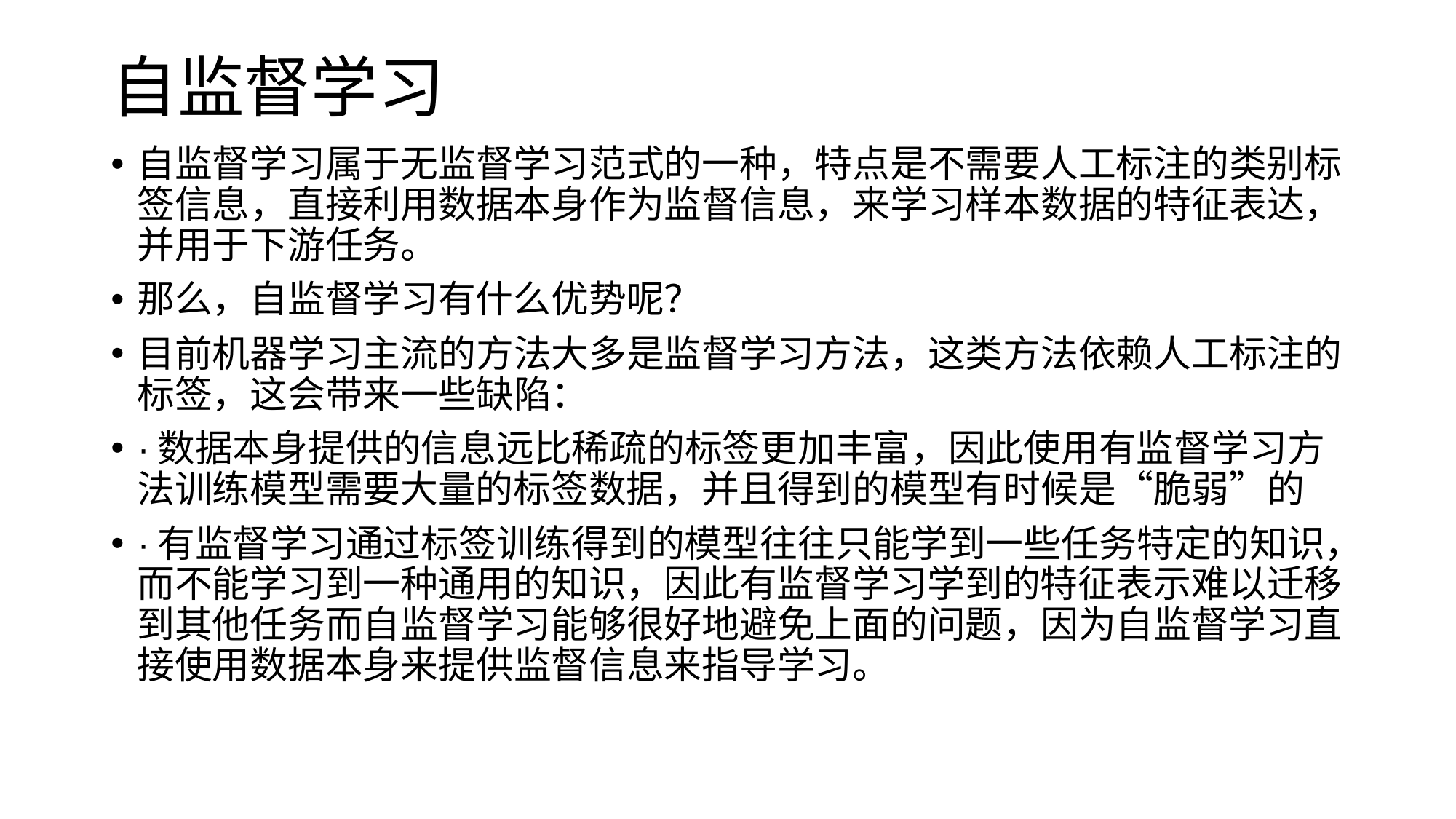

# 自监督学习
自监督学习属于无监督学习范式的一种，特点是不需要人工标注的类别标签信息，直接利用数据本身作为监督信息，来学习样本数据的特征表达，并用于下游任务。
那么，自监督学习有什么优势呢？
目前机器学习主流的方法大多是监督学习方法，这类方法依赖人工标注的标签，这会带来一些缺陷：
·数据本身提供的信息远比稀疏的标签更加丰富，因此使用有监督学习方法训练模型需要大量的标签数据，并且得到的模型有时候是“脆弱”的
·有监督学习通过标签训练得到的模型往往只能学到一些任务特定的知识，而不能学习到一种通用的知识，因此有监督学习学到的特征表示难以迁移到其他任务而自监督学习能够很好地避免上面的问题，因为自监督学习直接使用数据本身来提供监督信息来指导学习。